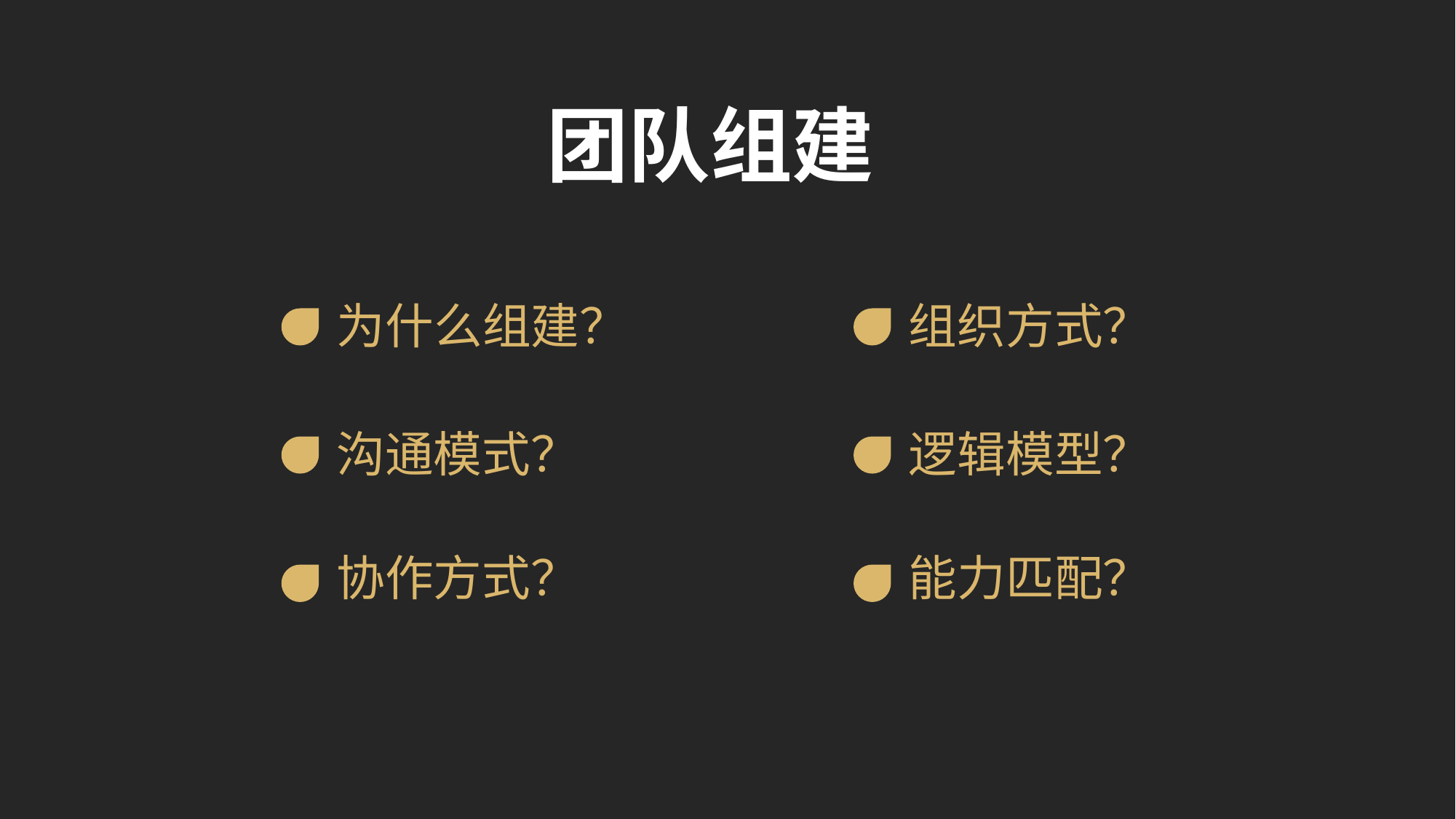

团队组建
为什么组建？
组织方式？

沟通模式？
逻辑模型？

协作方式？
能力匹配？